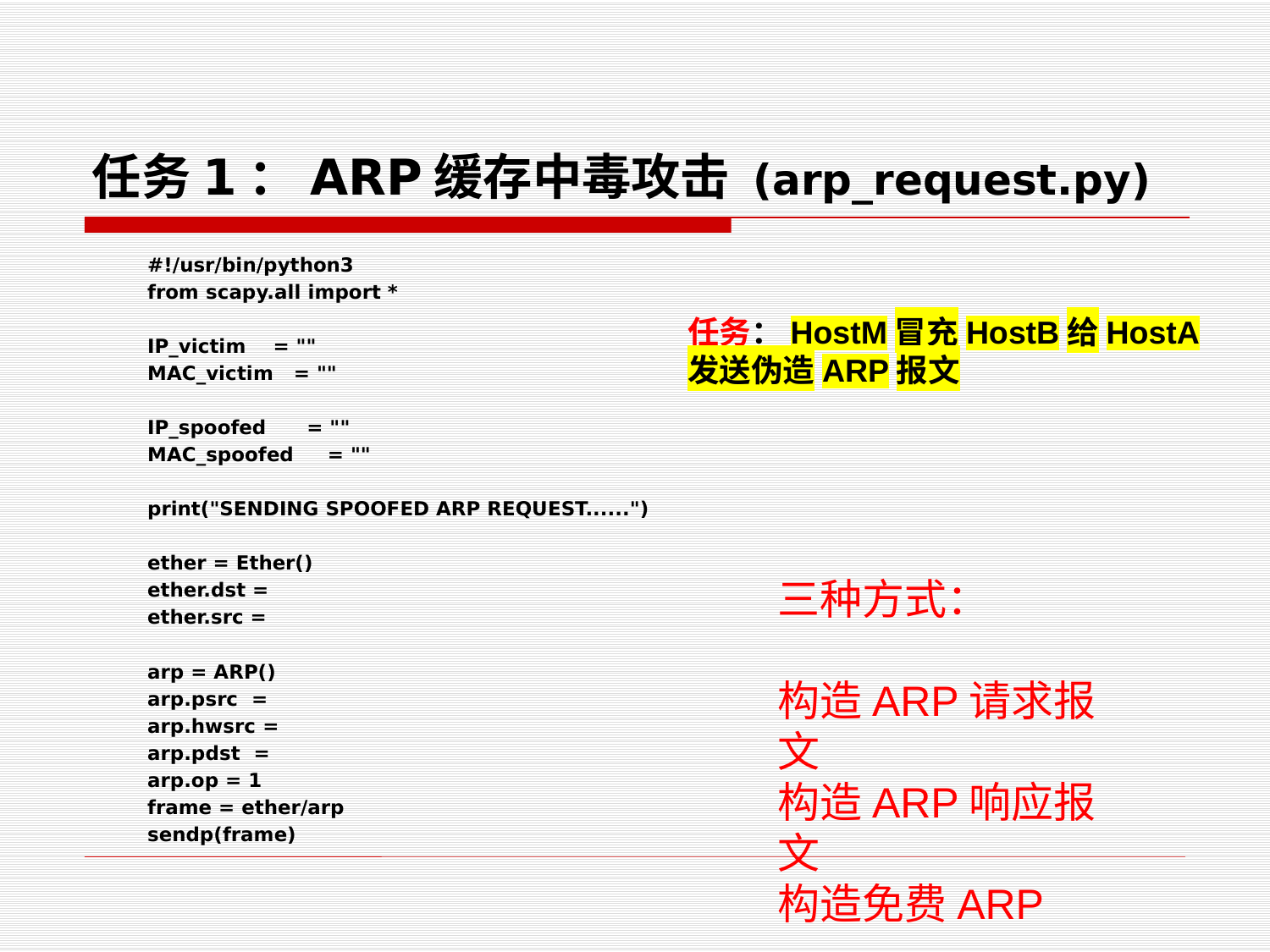

# 任务1：ARP缓存中毒攻击 (arp_request.py)
#!/usr/bin/python3
from scapy.all import *

IP_victim    = ""
MAC_victim   = ""

IP_spoofed      = ""
MAC_spoofed     = ""

print("SENDING SPOOFED ARP REQUEST......")

ether = Ether()
ether.dst =
ether.src =

arp = ARP()
arp.psrc  =
arp.hwsrc =
arp.pdst  =
arp.op = 1
frame = ether/arp
sendp(frame)
任务：HostM冒充HostB给HostA发送伪造ARP报文
三种方式：

构造ARP请求报文
构造ARP响应报文
构造免费ARP